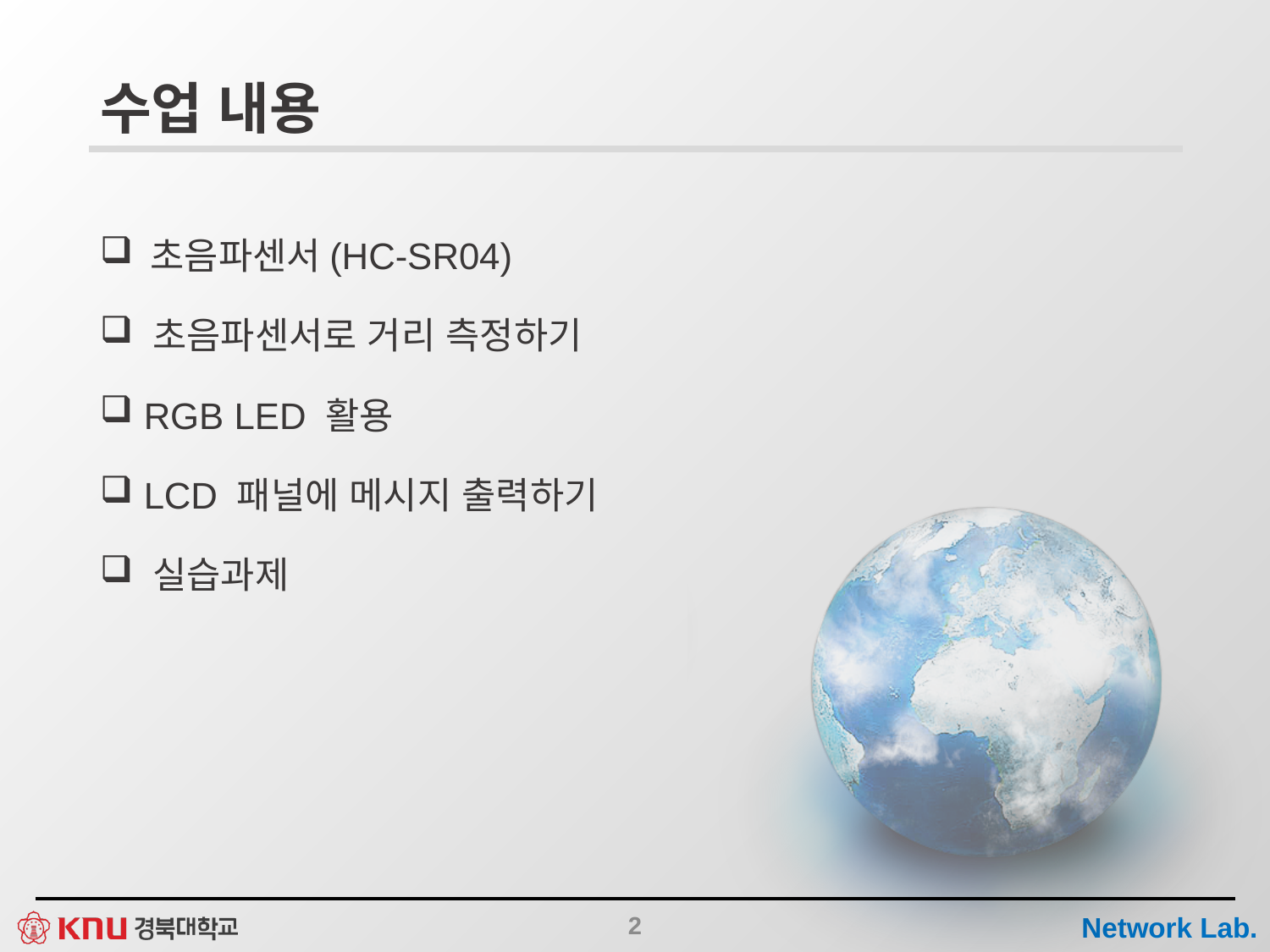

# 수업 내용
 초음파센서(HC-SR04)
 초음파센서로 거리 측정하기
 RGB LED 활용
 LCD 패널에 메시지 출력하기
 실습과제
2